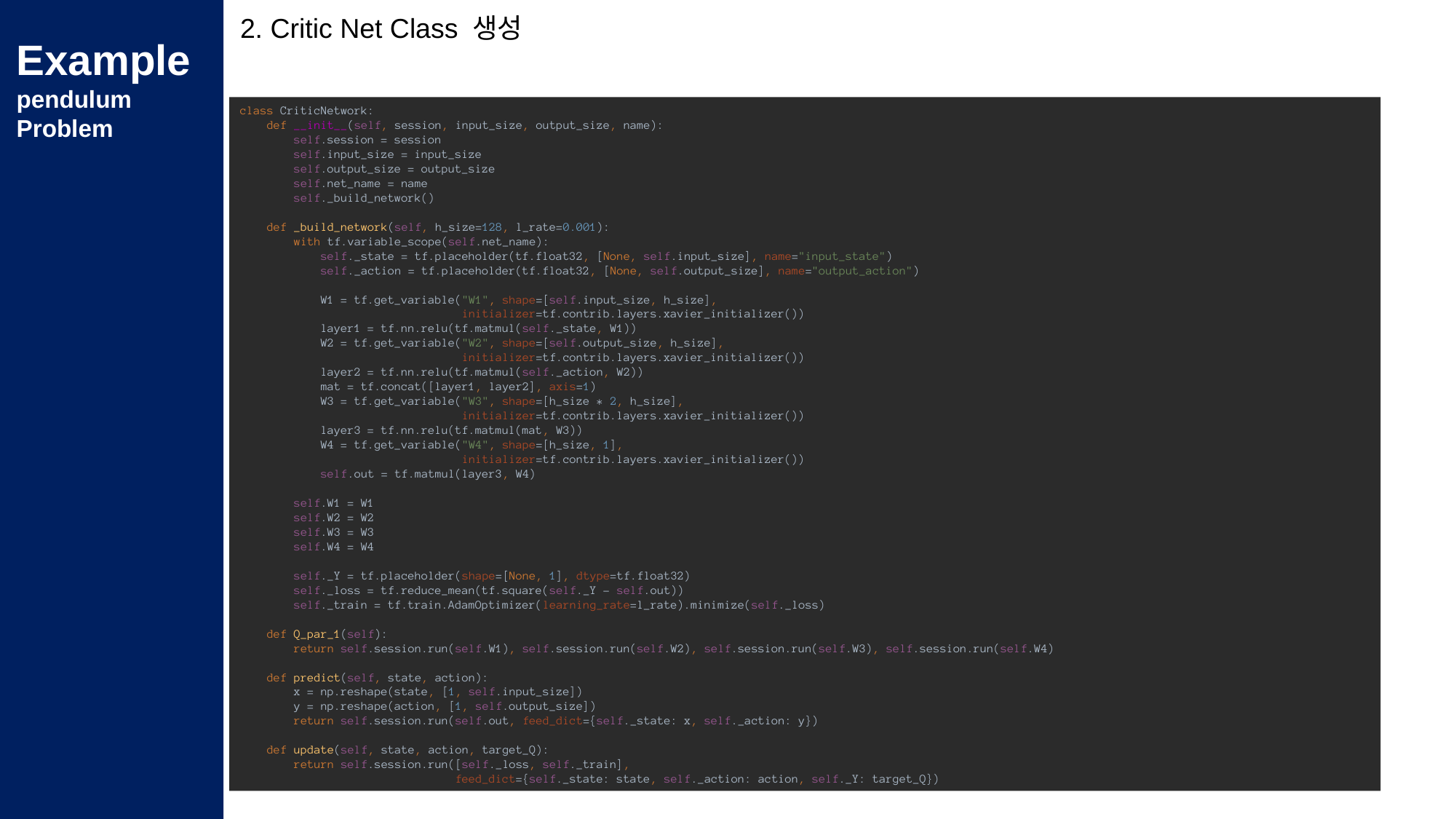

2. Critic Net Class 생성
Example
pendulum
Problem

class CriticNetwork:
    def __init__(self, session, input_size, output_size, name):
        self.session = session
        self.input_size = input_size
        self.output_size = output_size
        self.net_name = name
        self._build_network()
    def _build_network(self, h_size=128, l_rate=0.001):
        with tf.variable_scope(self.net_name):
            self._state = tf.placeholder(tf.float32, [None, self.input_size], name="input_state")
            self._action = tf.placeholder(tf.float32, [None, self.output_size], name="output_action")
            W1 = tf.get_variable("W1", shape=[self.input_size, h_size],
                                 initializer=tf.contrib.layers.xavier_initializer())
            layer1 = tf.nn.relu(tf.matmul(self._state, W1))
            W2 = tf.get_variable("W2", shape=[self.output_size, h_size],
                                 initializer=tf.contrib.layers.xavier_initializer())
            layer2 = tf.nn.relu(tf.matmul(self._action, W2))
            mat = tf.concat([layer1, layer2], axis=1)
            W3 = tf.get_variable("W3", shape=[h_size * 2, h_size],
                                 initializer=tf.contrib.layers.xavier_initializer())
            layer3 = tf.nn.relu(tf.matmul(mat, W3))
            W4 = tf.get_variable("W4", shape=[h_size, 1],
                                 initializer=tf.contrib.layers.xavier_initializer())
            self.out = tf.matmul(layer3, W4)
        self.W1 = W1
        self.W2 = W2
        self.W3 = W3
        self.W4 = W4
        self._Y = tf.placeholder(shape=[None, 1], dtype=tf.float32)
        self._loss = tf.reduce_mean(tf.square(self._Y - self.out))
        self._train = tf.train.AdamOptimizer(learning_rate=l_rate).minimize(self._loss)
    def Q_par_1(self):
        return self.session.run(self.W1), self.session.run(self.W2), self.session.run(self.W3), self.session.run(self.W4)
    def predict(self, state, action):
        x = np.reshape(state, [1, self.input_size])
        y = np.reshape(action, [1, self.output_size])
        return self.session.run(self.out, feed_dict={self._state: x, self._action: y})
    def update(self, state, action, target_Q):
        return self.session.run([self._loss, self._train],
                                feed_dict={self._state: state, self._action: action, self._Y: target_Q})